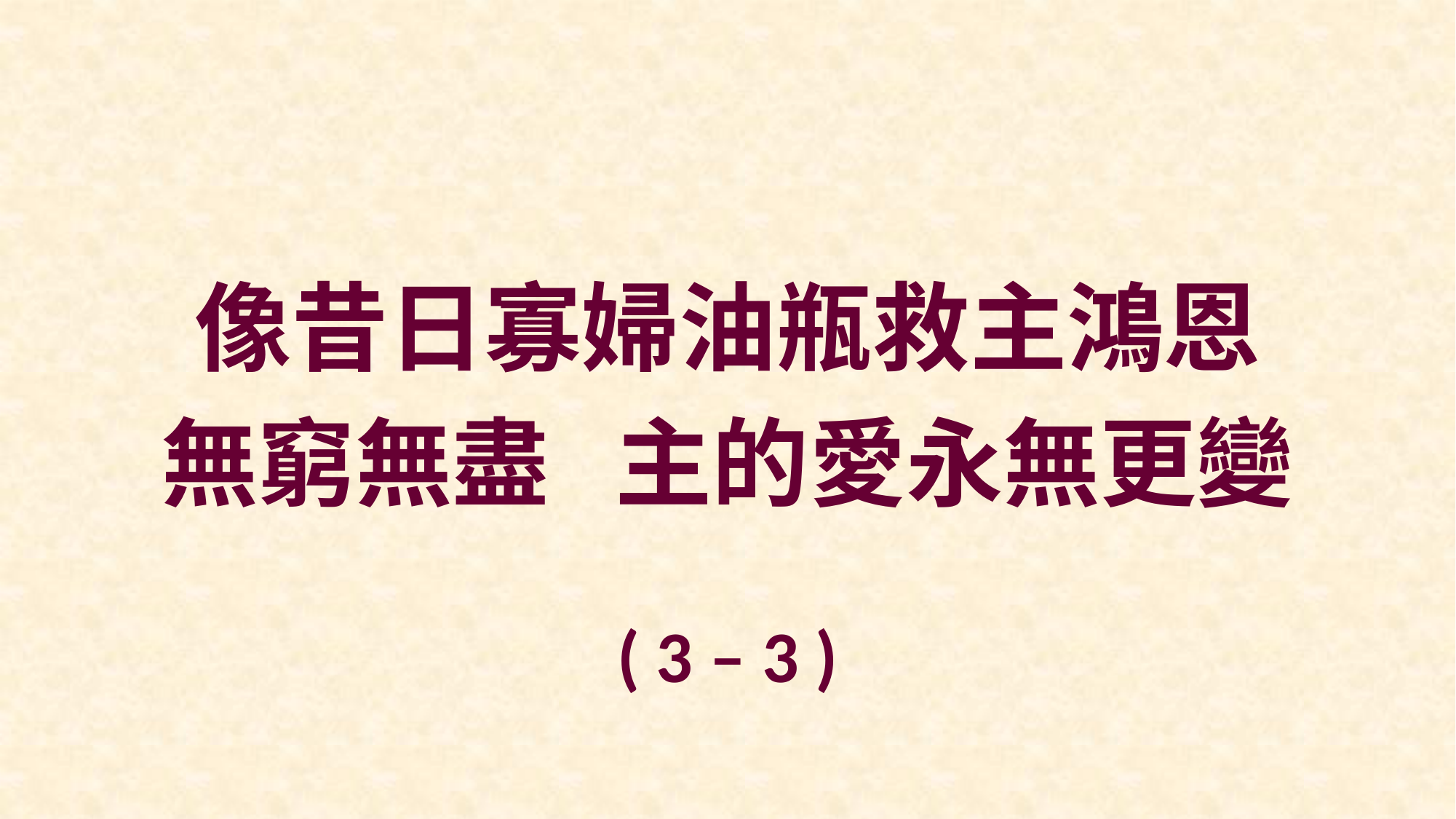

像昔日寡婦油瓶救主鴻恩
無窮無盡   主的愛永無更變
( 3 – 3 )